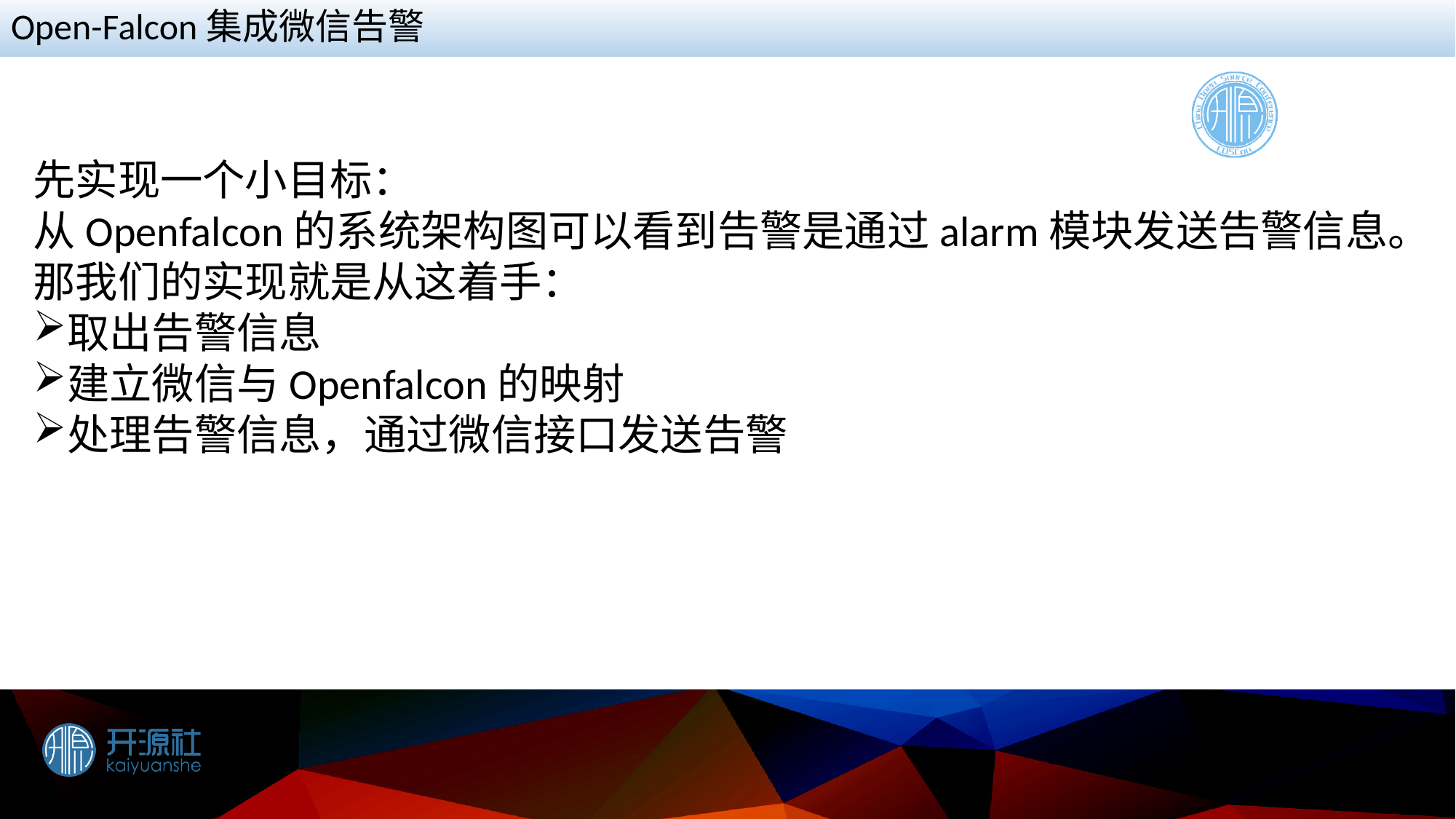

# Open-Falcon集成微信告警
先实现一个小目标：
从Openfalcon的系统架构图可以看到告警是通过alarm模块发送告警信息。
那我们的实现就是从这着手：
取出告警信息
建立微信与Openfalcon的映射
处理告警信息，通过微信接口发送告警